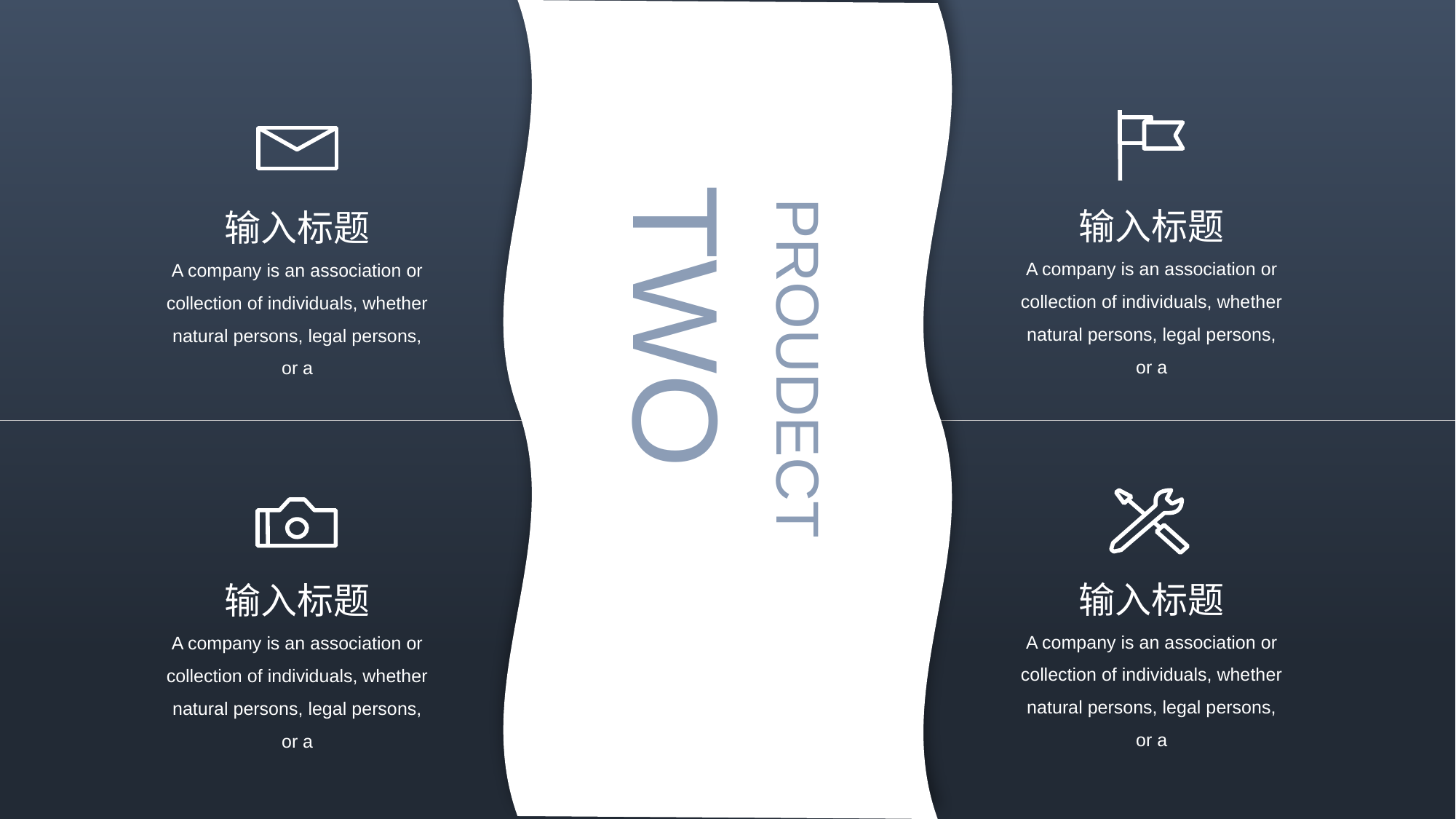

TWO

PROUDECT
输入标题
输入标题
A company is an association or collection of individuals, whether natural persons, legal persons, or a
A company is an association or collection of individuals, whether natural persons, legal persons, or a

输入标题
输入标题
A company is an association or collection of individuals, whether natural persons, legal persons, or a
A company is an association or collection of individuals, whether natural persons, legal persons, or a